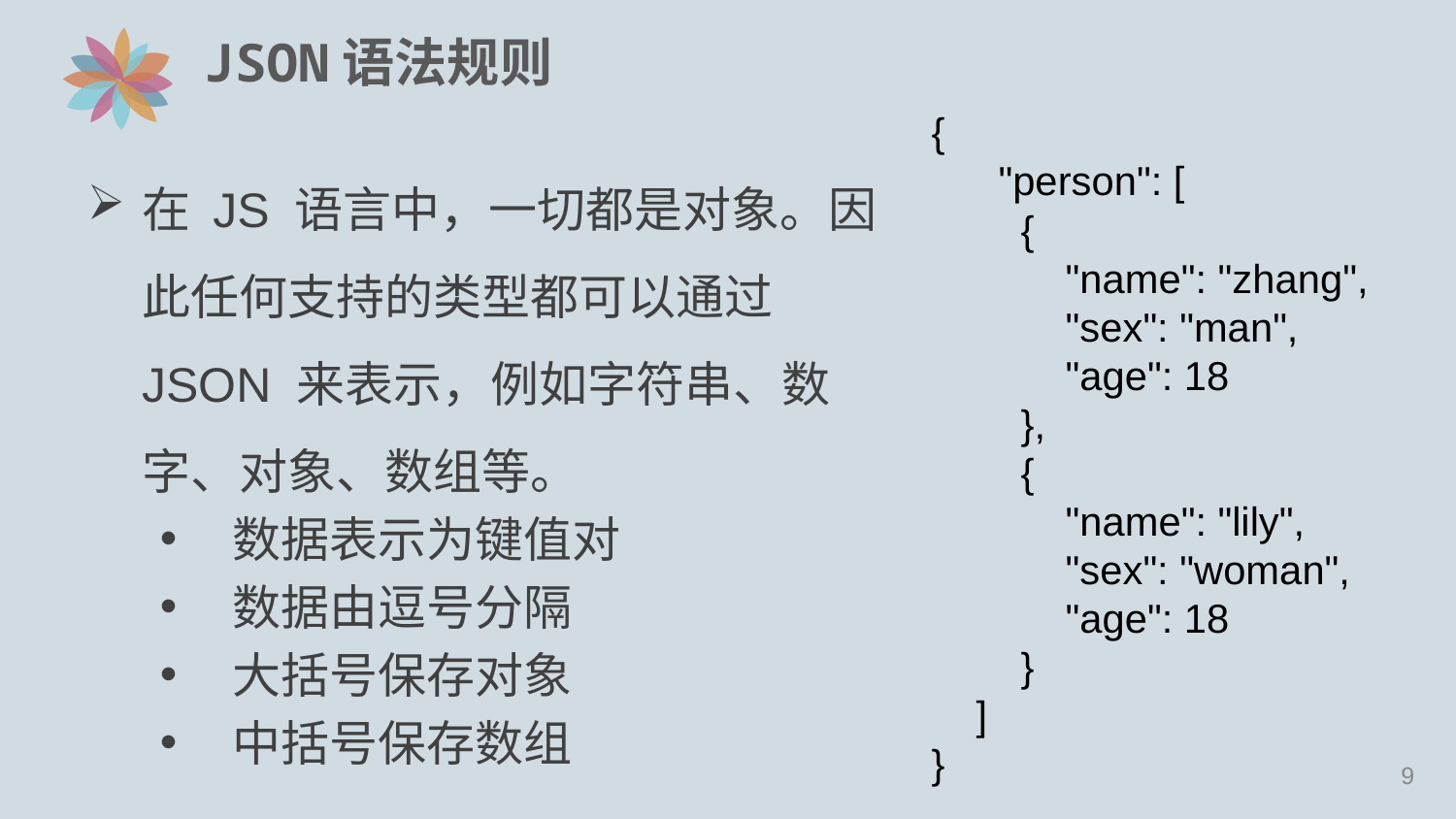

# JSON语法规则
{
      "person": [
        {
            "name": "zhang",
            "sex": "man",
            "age": 18
        },
        {
            "name": "lily",
            "sex": "woman",
            "age": 18
        }
    ]
}
在 JS 语言中，一切都是对象。因此任何支持的类型都可以通过 JSON 来表示，例如字符串、数字、对象、数组等。
数据表示为键值对
数据由逗号分隔
大括号保存对象
中括号保存数组
9